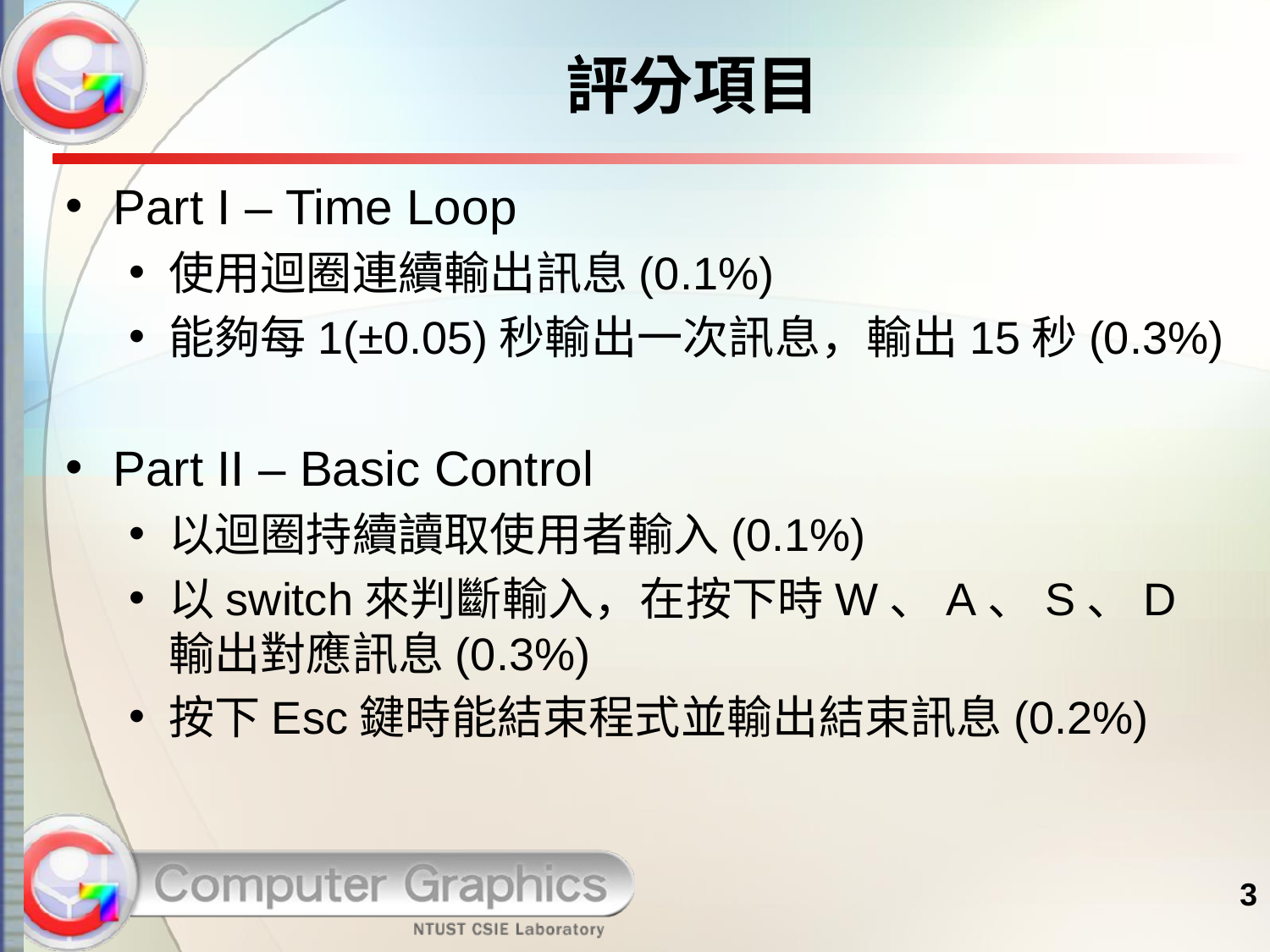

評分項目
Part I – Time Loop
使用迴圈連續輸出訊息(0.1%)
能夠每1(±0.05)秒輸出一次訊息，輸出15秒(0.3%)

Part II – Basic Control
以迴圈持續讀取使用者輸入(0.1%)
以switch來判斷輸入，在按下時W、A、S、D輸出對應訊息(0.3%)
按下Esc鍵時能結束程式並輸出結束訊息(0.2%)
3